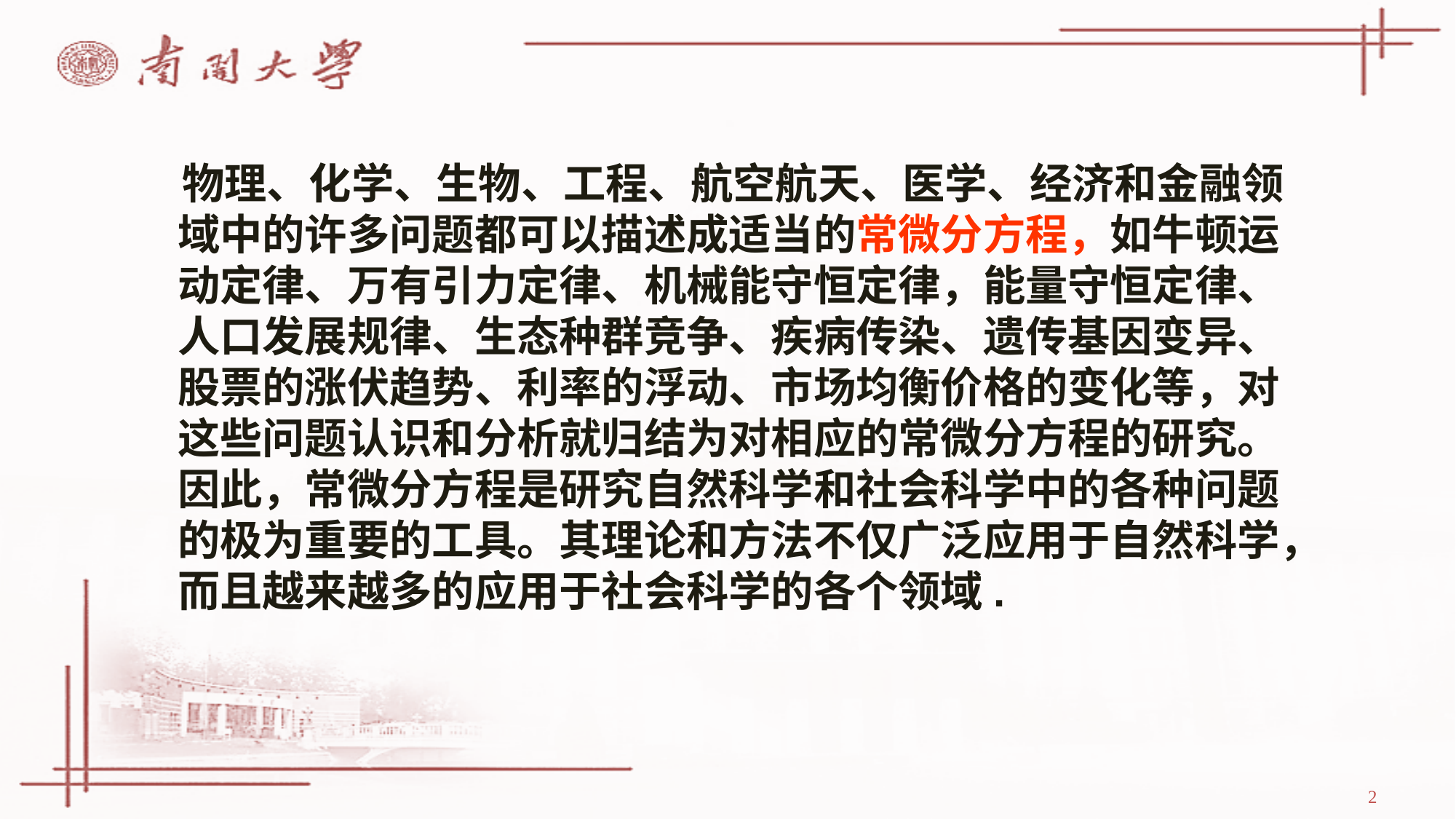

物理、化学、生物、工程、航空航天、医学、经济和金融领域中的许多问题都可以描述成适当的常微分方程，如牛顿运动定律、万有引力定律、机械能守恒定律，能量守恒定律、人口发展规律、生态种群竞争、疾病传染、遗传基因变异、股票的涨伏趋势、利率的浮动、市场均衡价格的变化等，对这些问题认识和分析就归结为对相应的常微分方程的研究。因此，常微分方程是研究自然科学和社会科学中的各种问题的极为重要的工具。其理论和方法不仅广泛应用于自然科学，而且越来越多的应用于社会科学的各个领域.
2